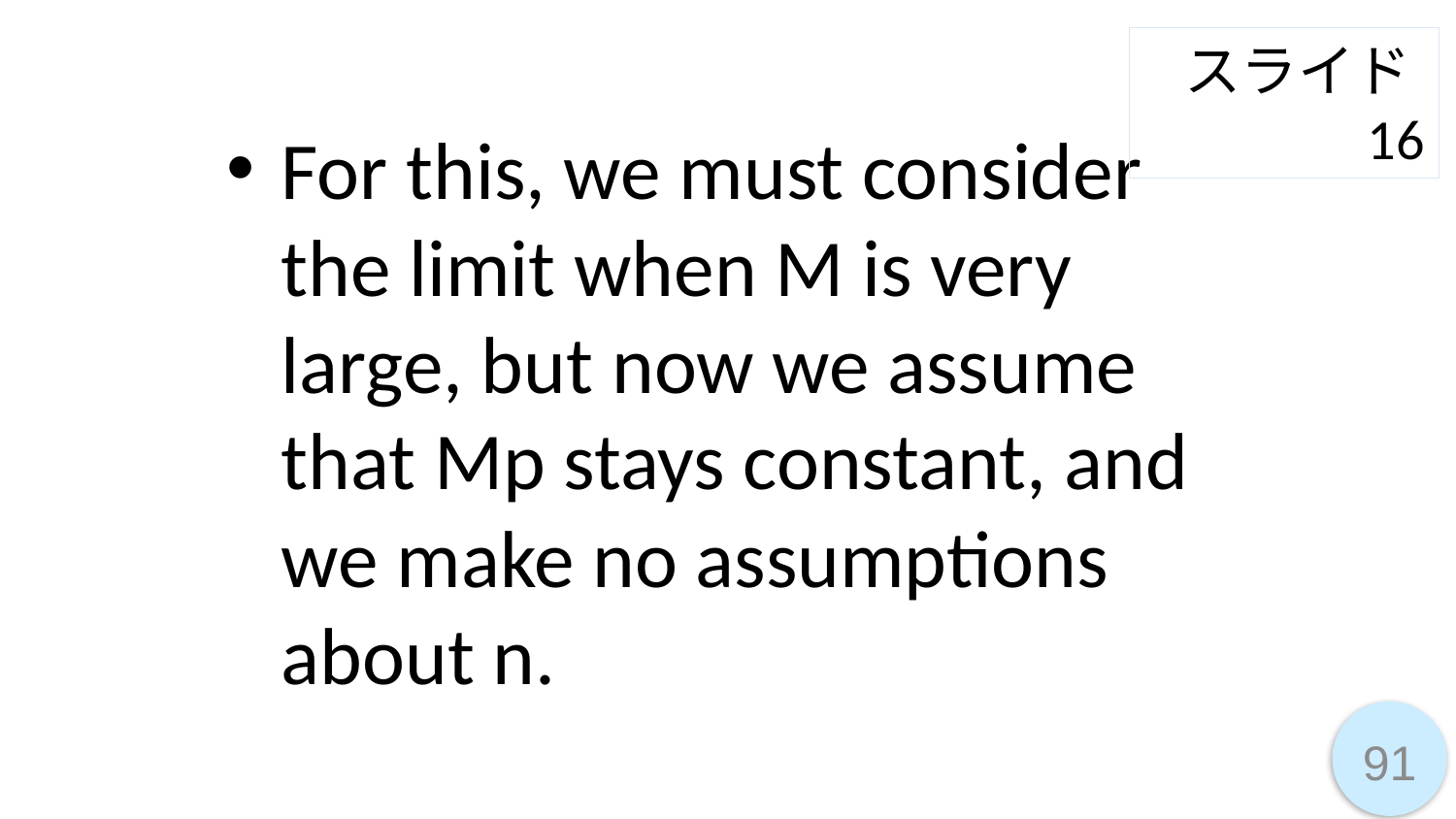

スライド16
For this, we must consider the limit when M is very large, but now we assume that Mp stays constant, and we make no assumptions about n.
91